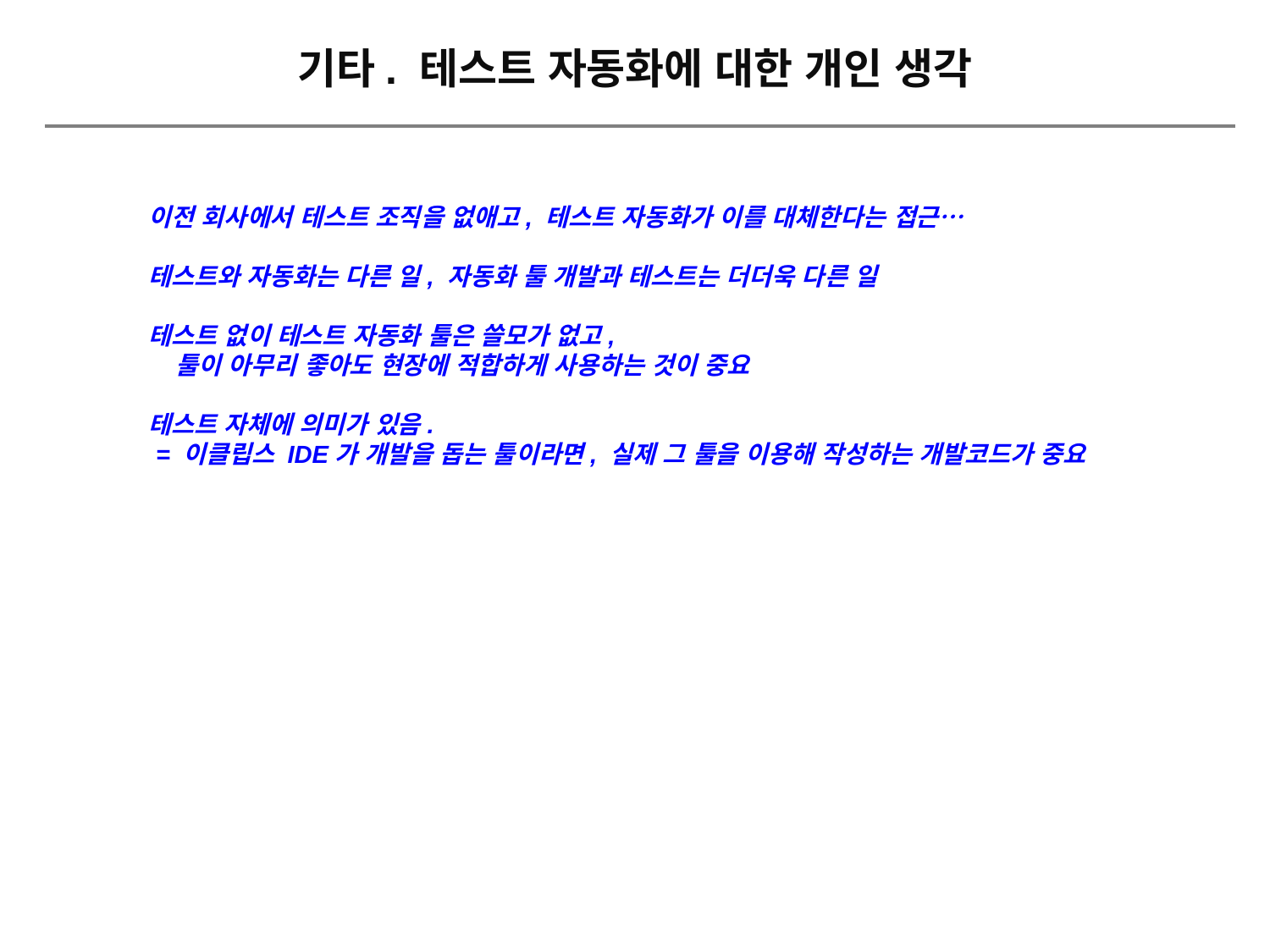

기타. 테스트 자동화에 대한 개인 생각
이전 회사에서 테스트 조직을 없애고, 테스트 자동화가 이를 대체한다는 접근…

테스트와 자동화는 다른 일, 자동화 툴 개발과 테스트는 더더욱 다른 일

테스트 없이 테스트 자동화 툴은 쓸모가 없고,
   툴이 아무리 좋아도 현장에 적합하게 사용하는 것이 중요

테스트 자체에 의미가 있음.
 = 이클립스 IDE가 개발을 돕는 툴이라면, 실제 그 툴을 이용해 작성하는 개발코드가 중요